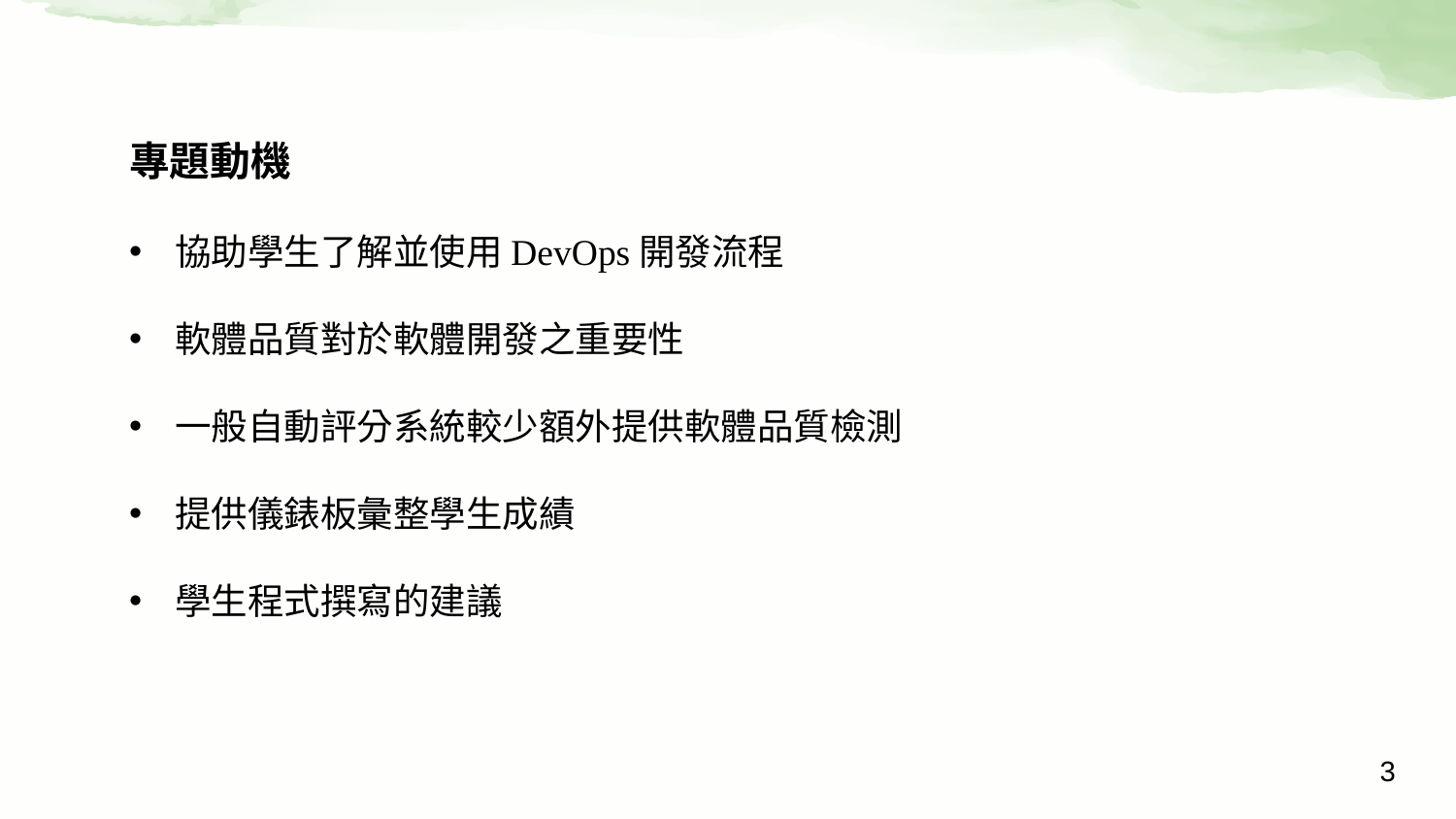

# 專題動機
協助學生了解並使用DevOps開發流程

軟體品質對於軟體開發之重要性

一般自動評分系統較少額外提供軟體品質檢測

提供儀錶板彙整學生成績

學生程式撰寫的建議
3